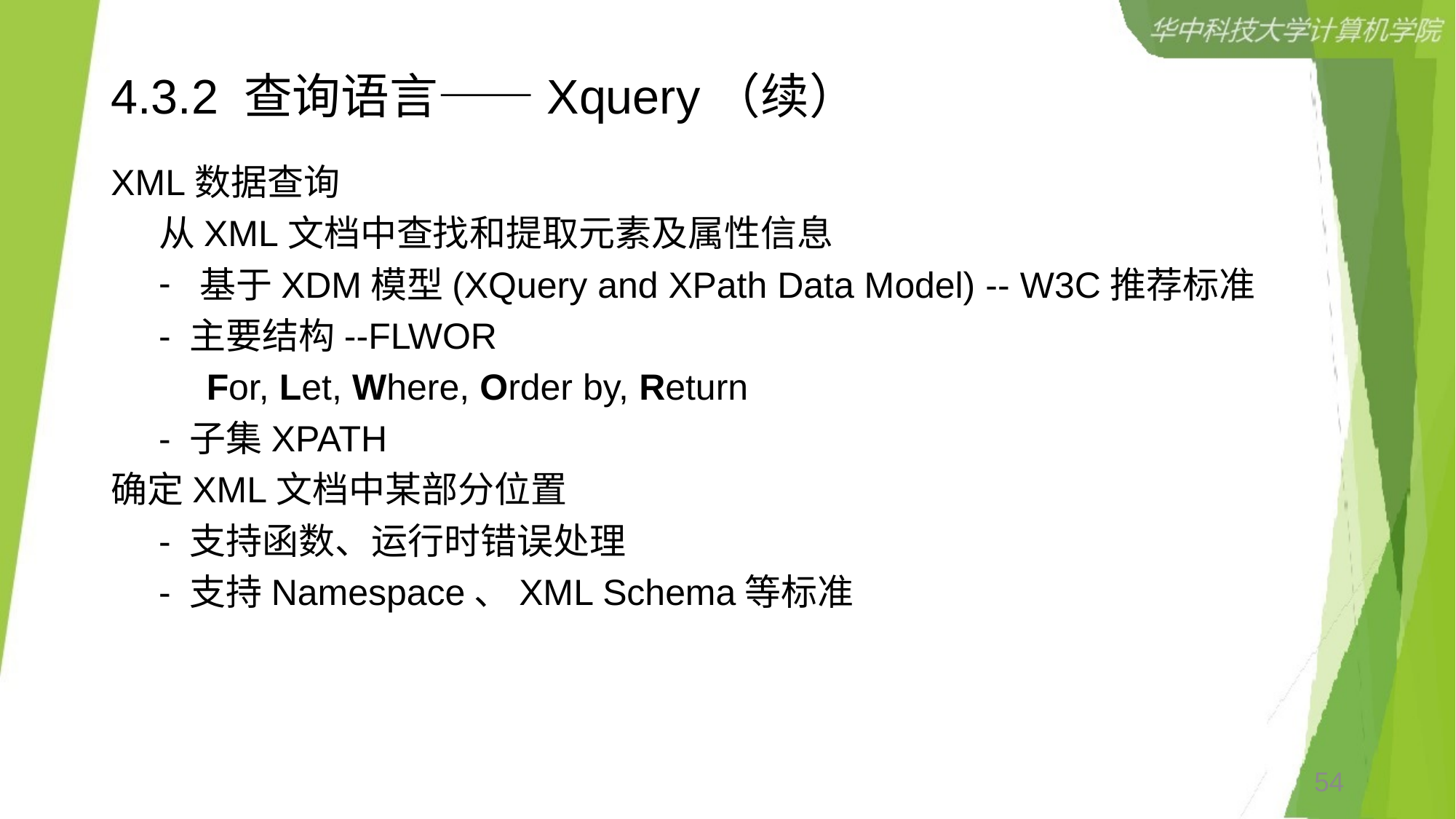

# 4.3.2 查询语言——Xquery（续）
XML数据查询
从XML文档中查找和提取元素及属性信息
基于XDM模型(XQuery and XPath Data Model) -- W3C推荐标准
- 主要结构--FLWOR
For, Let, Where, Order by, Return
- 子集XPATH
确定XML文档中某部分位置
- 支持函数、运行时错误处理
- 支持Namespace、XML Schema等标准
54